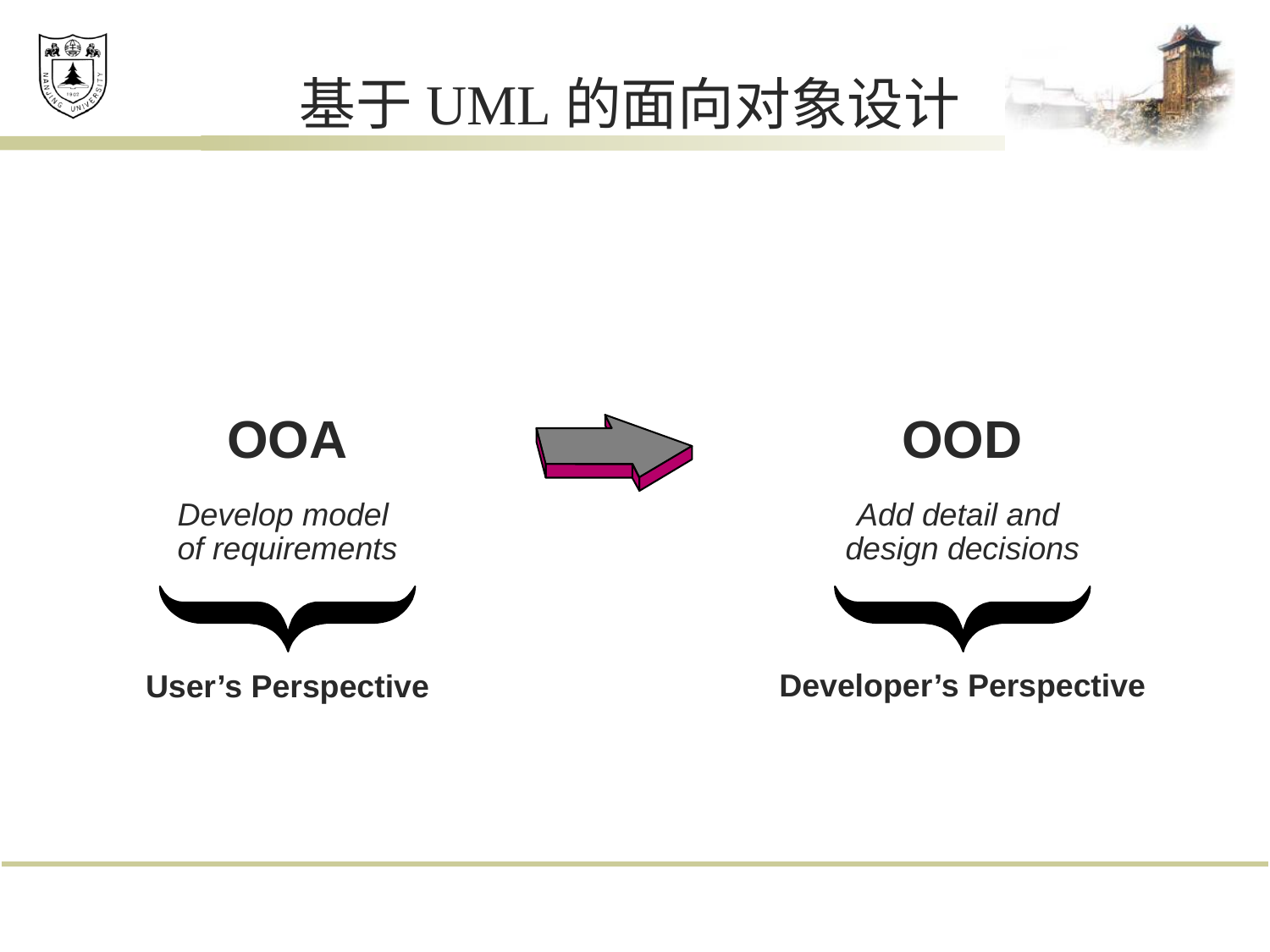

# 基于UML的面向对象设计

OOA
OOD

Develop model
of requirements
Add detail and
design decisions

Developer’s Perspective
User’s Perspective